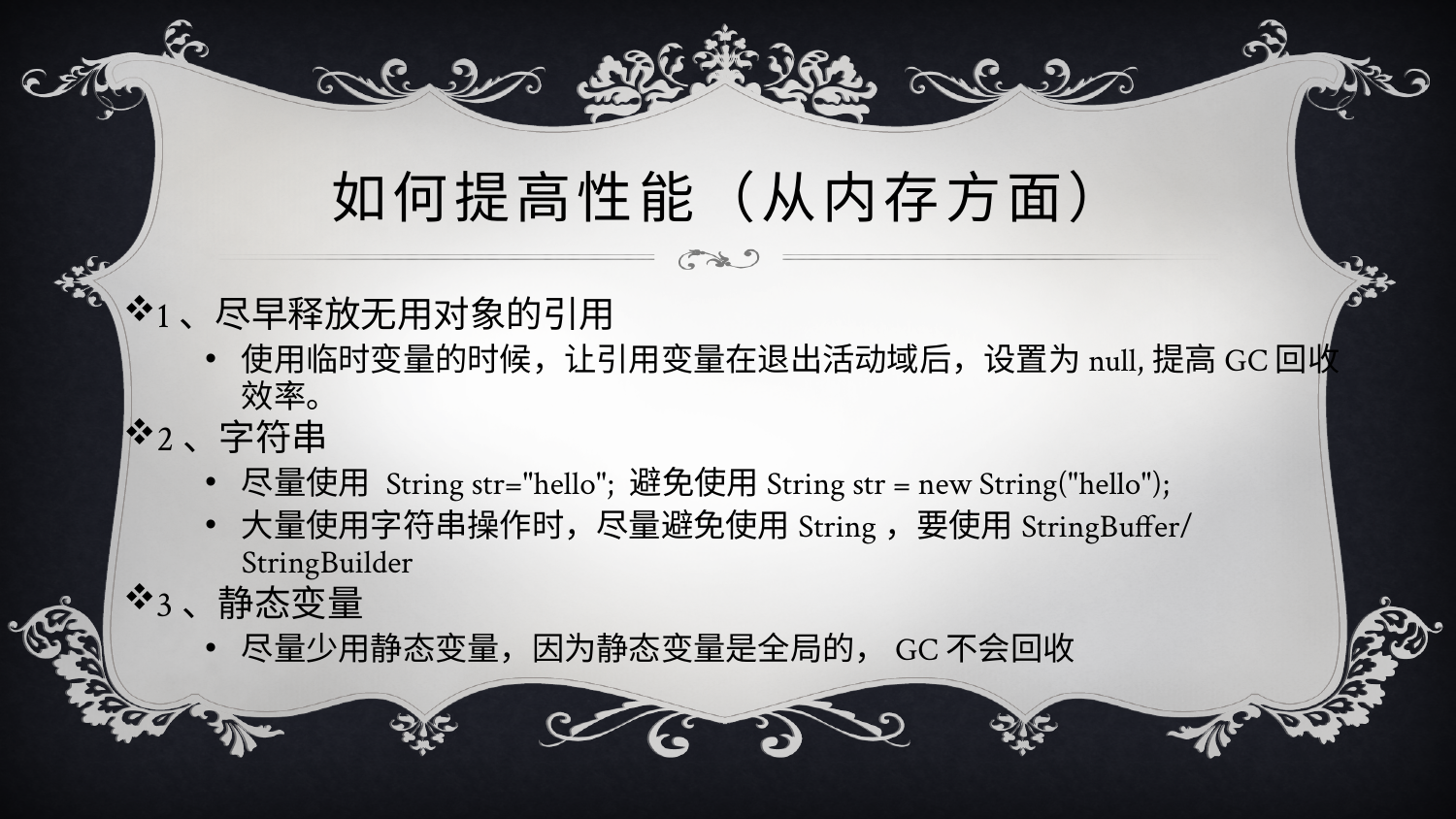

# 如何提高性能（从内存方面）
1、尽早释放无用对象的引用
使用临时变量的时候，让引用变量在退出活动域后，设置为null,提高GC回收效率。
2、字符串
尽量使用 String str="hello"; 避免使用String str = new String("hello");
大量使用字符串操作时，尽量避免使用String，要使用StringBuffer/StringBuilder
3、静态变量
尽量少用静态变量，因为静态变量是全局的，GC不会回收